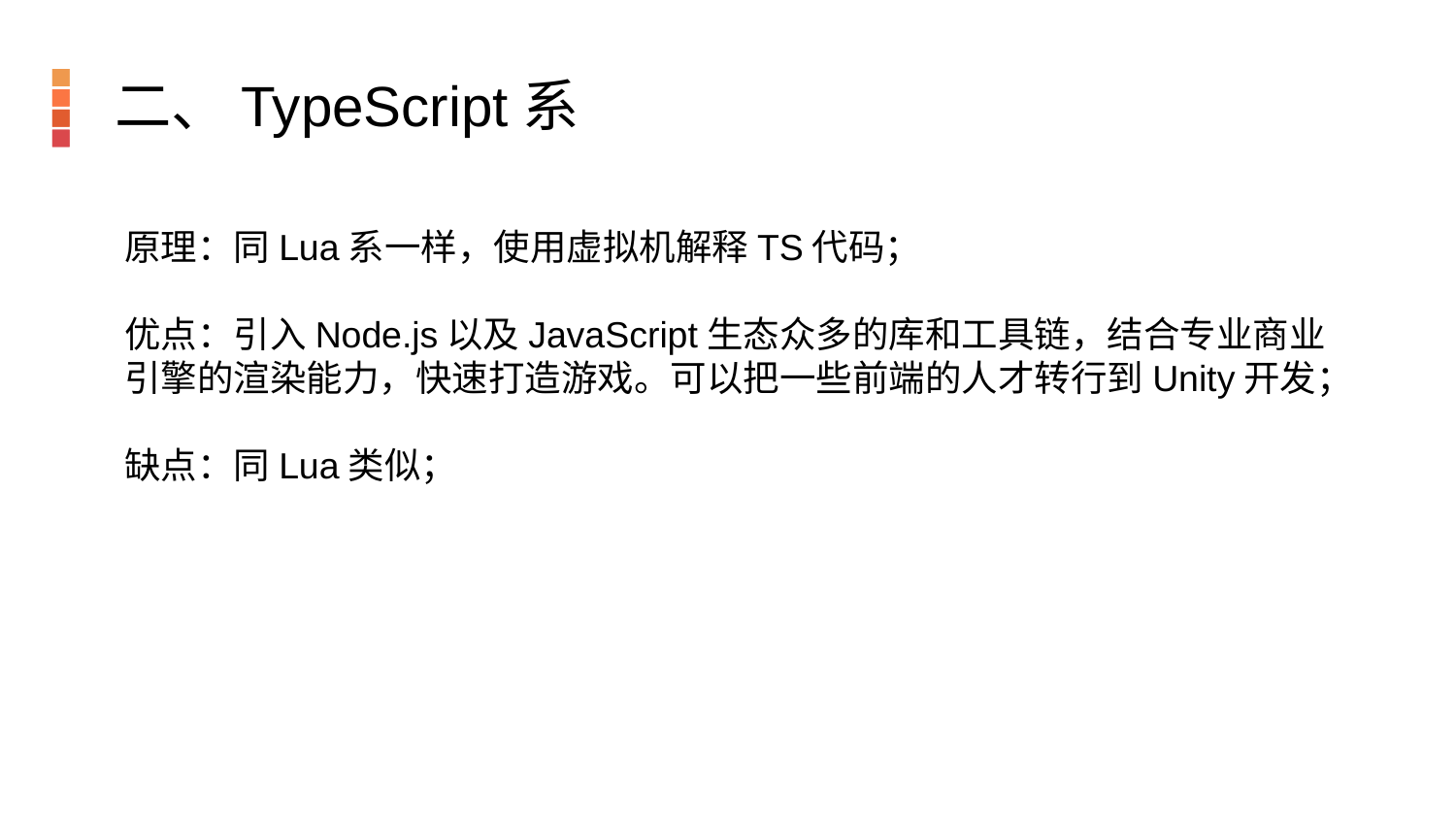

# 二、TypeScript系
原理：同Lua系一样，使用虚拟机解释TS代码；

优点：引入Node.js以及JavaScript生态众多的库和工具链，结合专业商业引擎的渲染能力，快速打造游戏。可以把一些前端的人才转行到Unity开发；

缺点：同Lua类似；